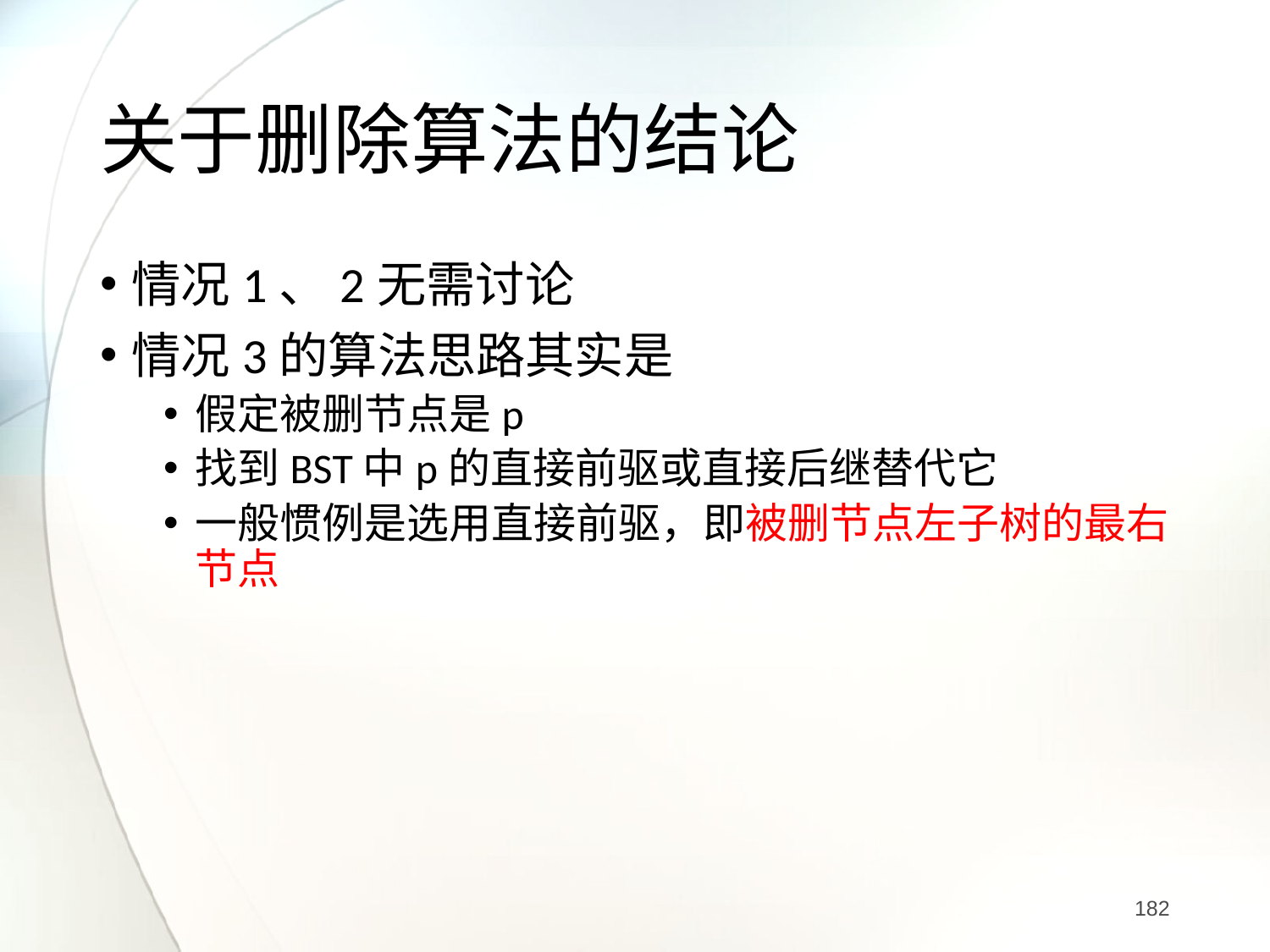

# 关于删除算法的结论
情况1、2无需讨论
情况3的算法思路其实是
假定被删节点是p
找到BST中p的直接前驱或直接后继替代它
一般惯例是选用直接前驱，即被删节点左子树的最右节点
182